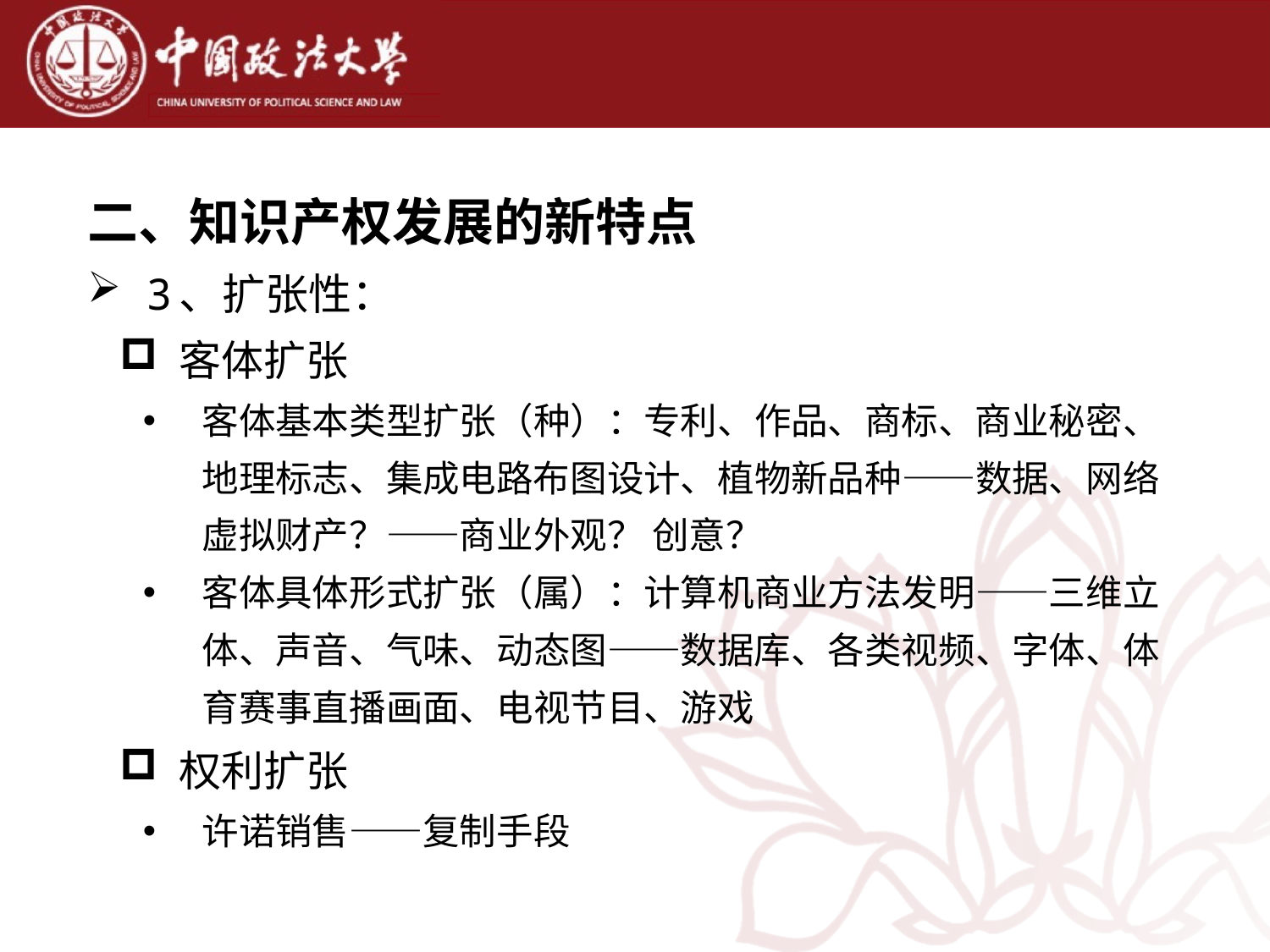

二、知识产权发展的新特点
3、扩张性：
客体扩张
客体基本类型扩张（种）：专利、作品、商标、商业秘密、地理标志、集成电路布图设计、植物新品种——数据、网络虚拟财产？——商业外观？ 创意？
客体具体形式扩张（属）：计算机商业方法发明——三维立体、声音、气味、动态图——数据库、各类视频、字体、体育赛事直播画面、电视节目、游戏
权利扩张
许诺销售——复制手段